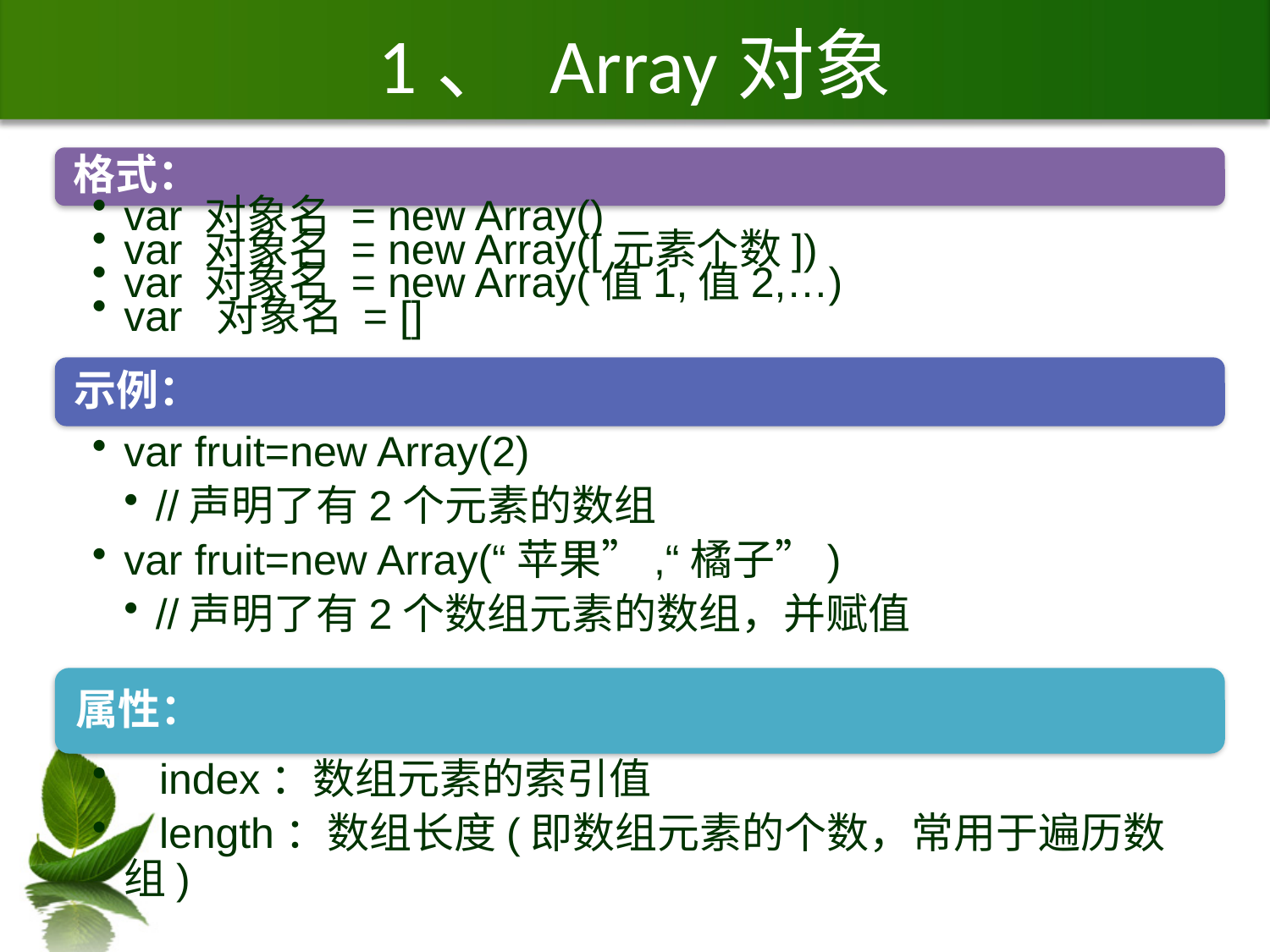

# 1、 Array对象
格式：
var 对象名 = new Array()
var 对象名 = new Array([元素个数])
var 对象名 = new Array(值1,值2,…)
var  对象名 = []
示例：
var fruit=new Array(2)
//声明了有2个元素的数组
var fruit=new Array(“苹果”,“橘子”)
//声明了有2个数组元素的数组，并赋值
属性：
   index：数组元素的索引值
   length：数组长度(即数组元素的个数，常用于遍历数组)